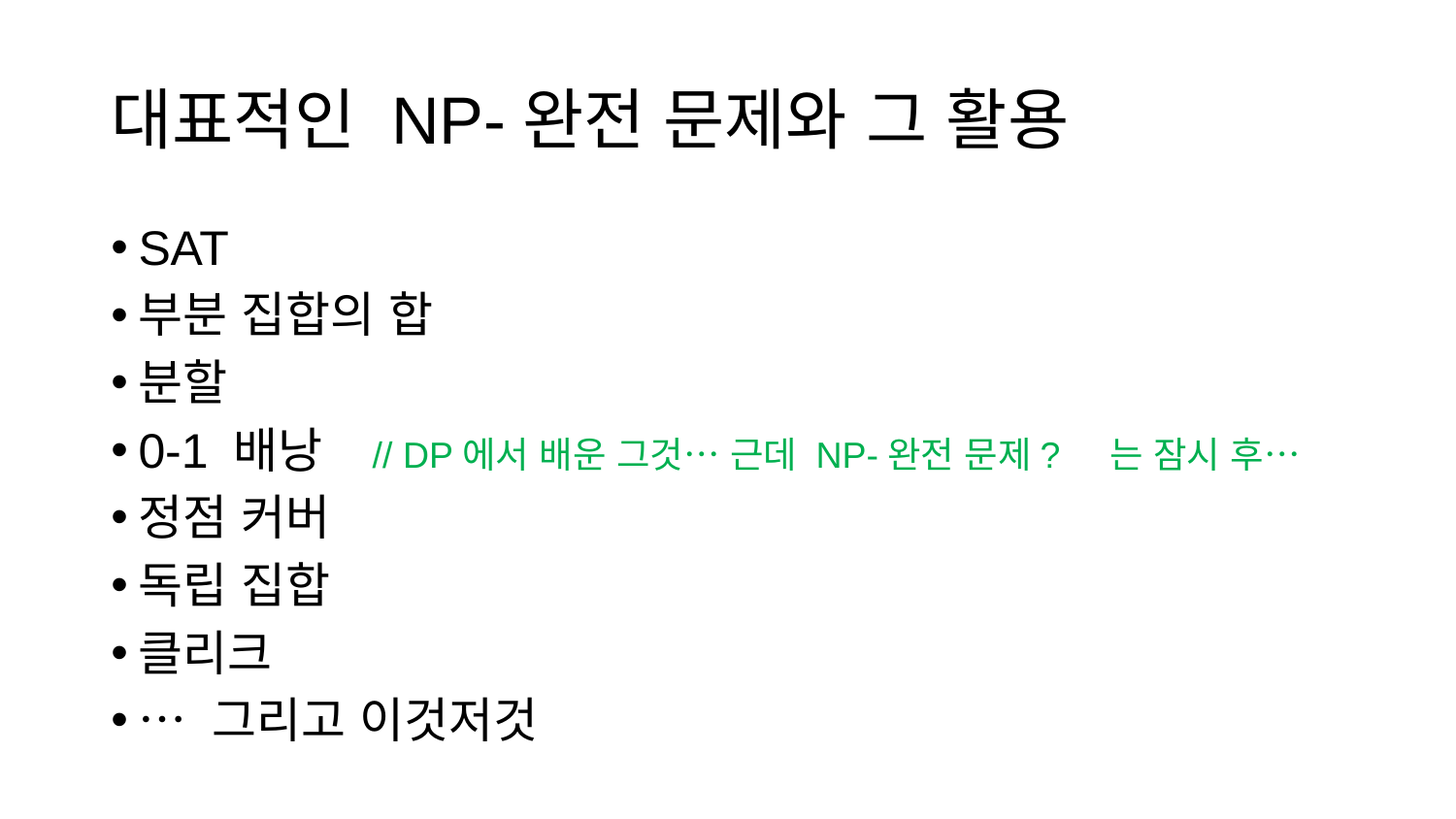

# 대표적인 NP-완전 문제와 그 활용
SAT
부분 집합의 합
분할
0-1 배낭    // DP에서 배운 그것… 근데 NP-완전 문제?    는 잠시 후…
정점 커버
독립 집합
클리크
… 그리고 이것저것